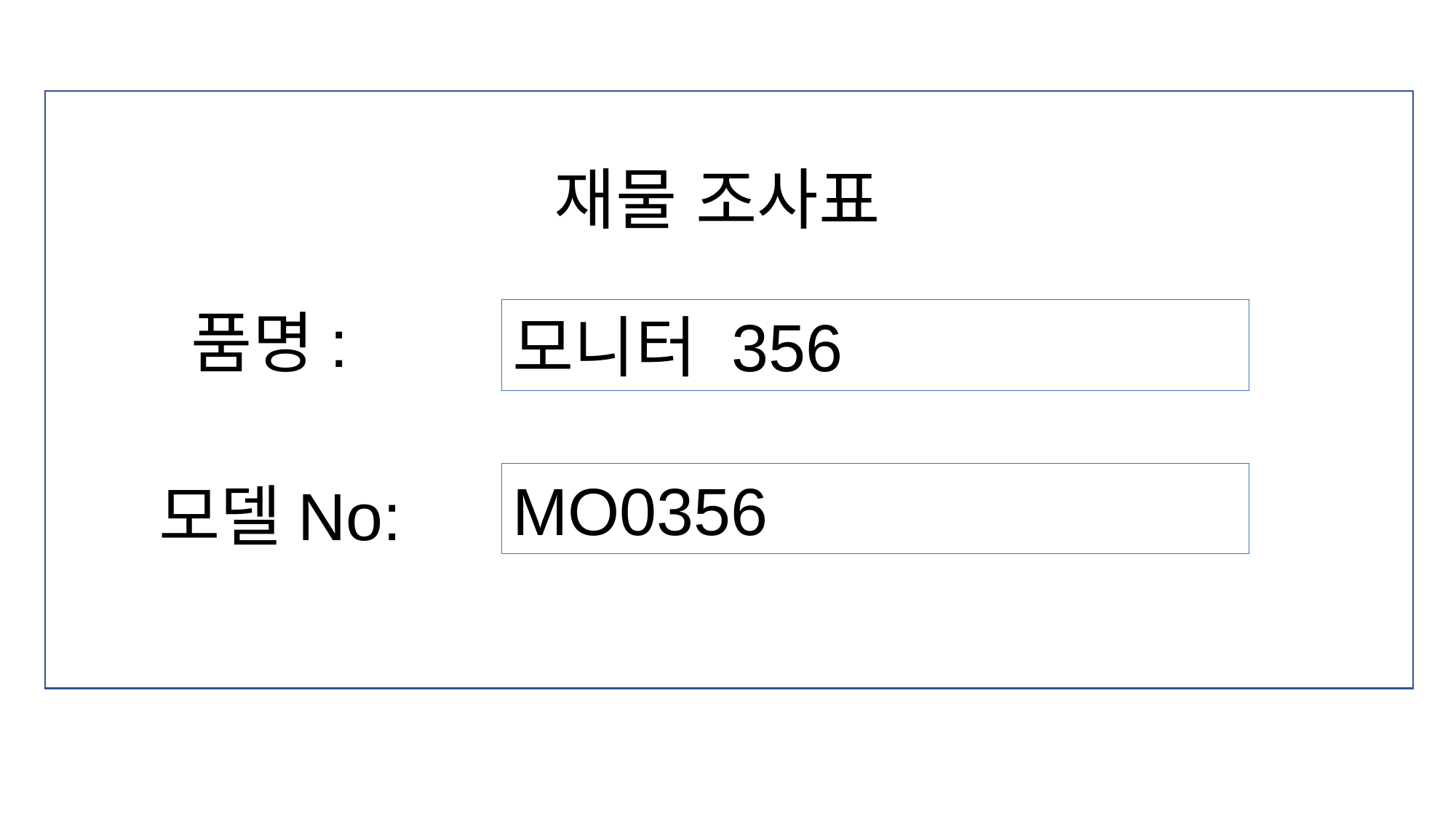

재물 조사표
품명:
모니터 356
MO0356
모델No: